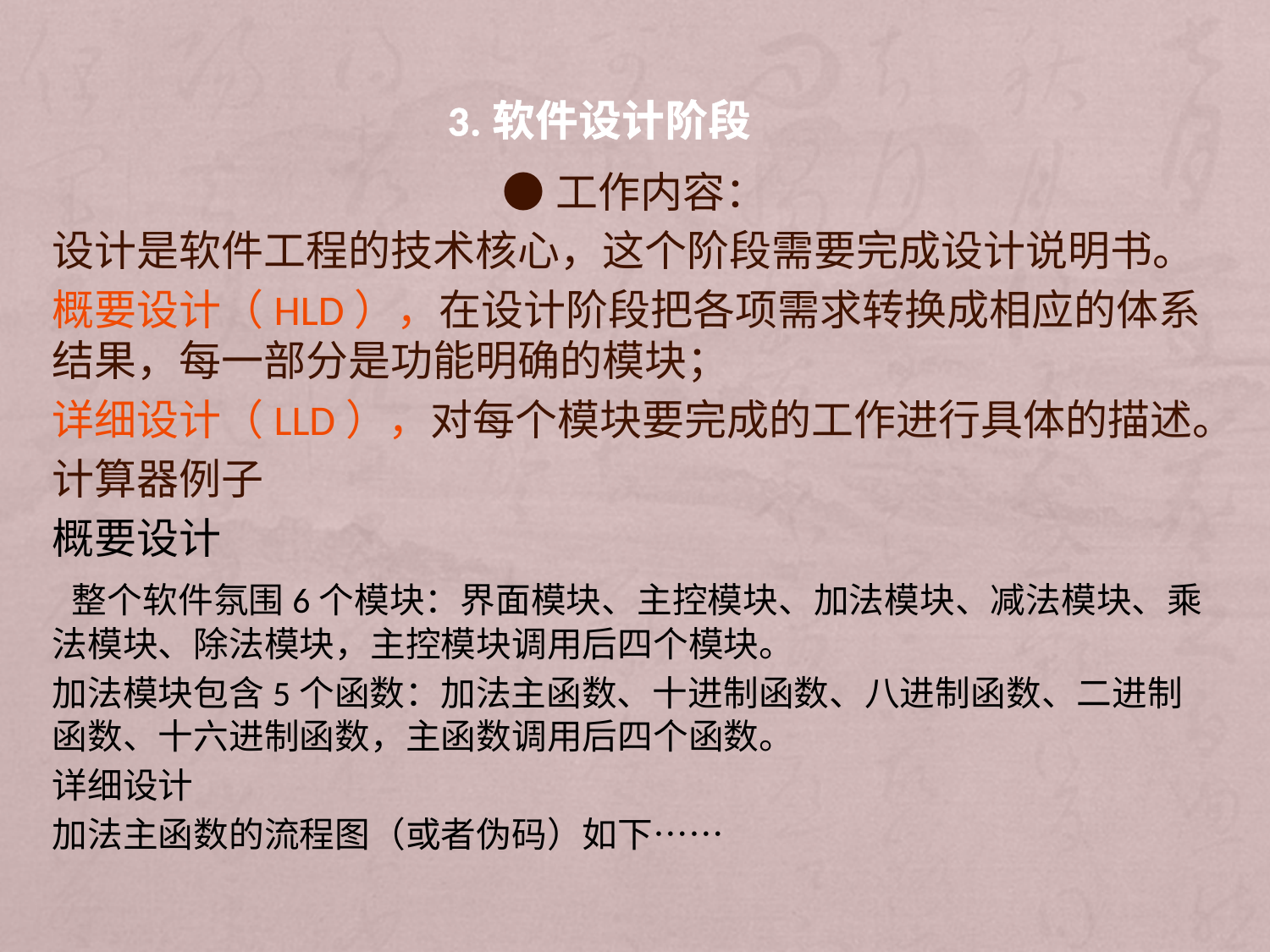

# 3.软件设计阶段
●工作内容：
设计是软件工程的技术核心，这个阶段需要完成设计说明书。
概要设计（HLD），在设计阶段把各项需求转换成相应的体系结果，每一部分是功能明确的模块；
详细设计（LLD），对每个模块要完成的工作进行具体的描述。
计算器例子
概要设计
 整个软件氛围6个模块：界面模块、主控模块、加法模块、减法模块、乘法模块、除法模块，主控模块调用后四个模块。
加法模块包含5个函数：加法主函数、十进制函数、八进制函数、二进制函数、十六进制函数，主函数调用后四个函数。
详细设计
加法主函数的流程图（或者伪码）如下……